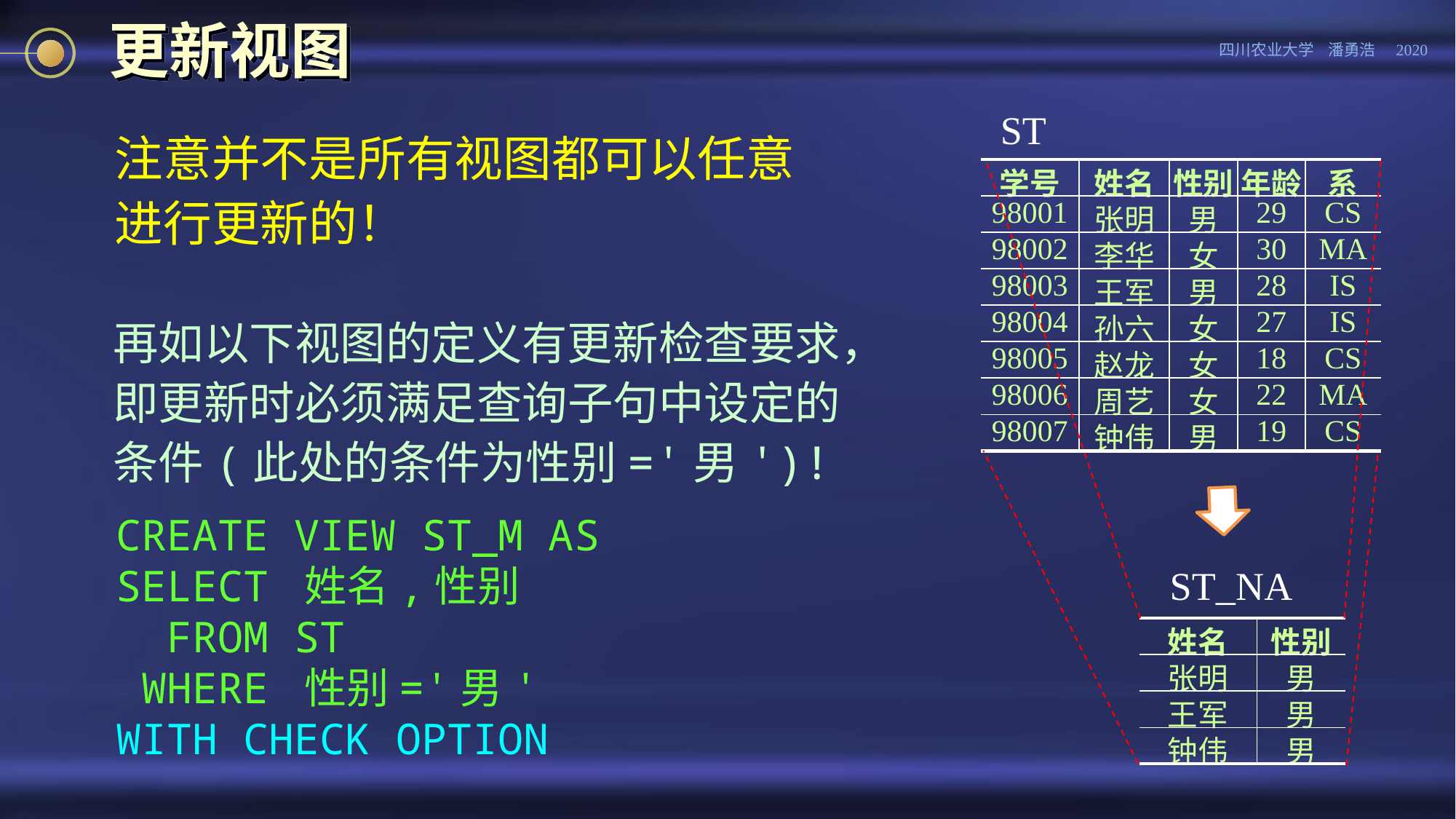

# 更新视图
ST
注意并不是所有视图都可以任意进行更新的！

| 学号 | 姓名 | 性别 | 年龄 | 系 |
| --- | --- | --- | --- | --- |
| 98001 | 张明 | 男 | 29 | CS |
| 98002 | 李华 | 女 | 30 | MA |
| 98003 | 王军 | 男 | 28 | IS |
| 98004 | 孙六 | 女 | 27 | IS |
| 98005 | 赵龙 | 女 | 18 | CS |
| 98006 | 周艺 | 女 | 22 | MA |
| 98007 | 钟伟 | 男 | 19 | CS |

再如以下视图的定义有更新检查要求，即更新时必须满足查询子句中设定的条件(此处的条件为性别='男')!

CREATE VIEW ST_M AS
SELECT 姓名,性别
  FROM ST
 WHERE 性别='男'
WITH CHECK OPTION
ST_NA
| 姓名 | 性别 |
| --- | --- |
| 张明 | 男 |
| 王军 | 男 |
| 钟伟 | 男 |